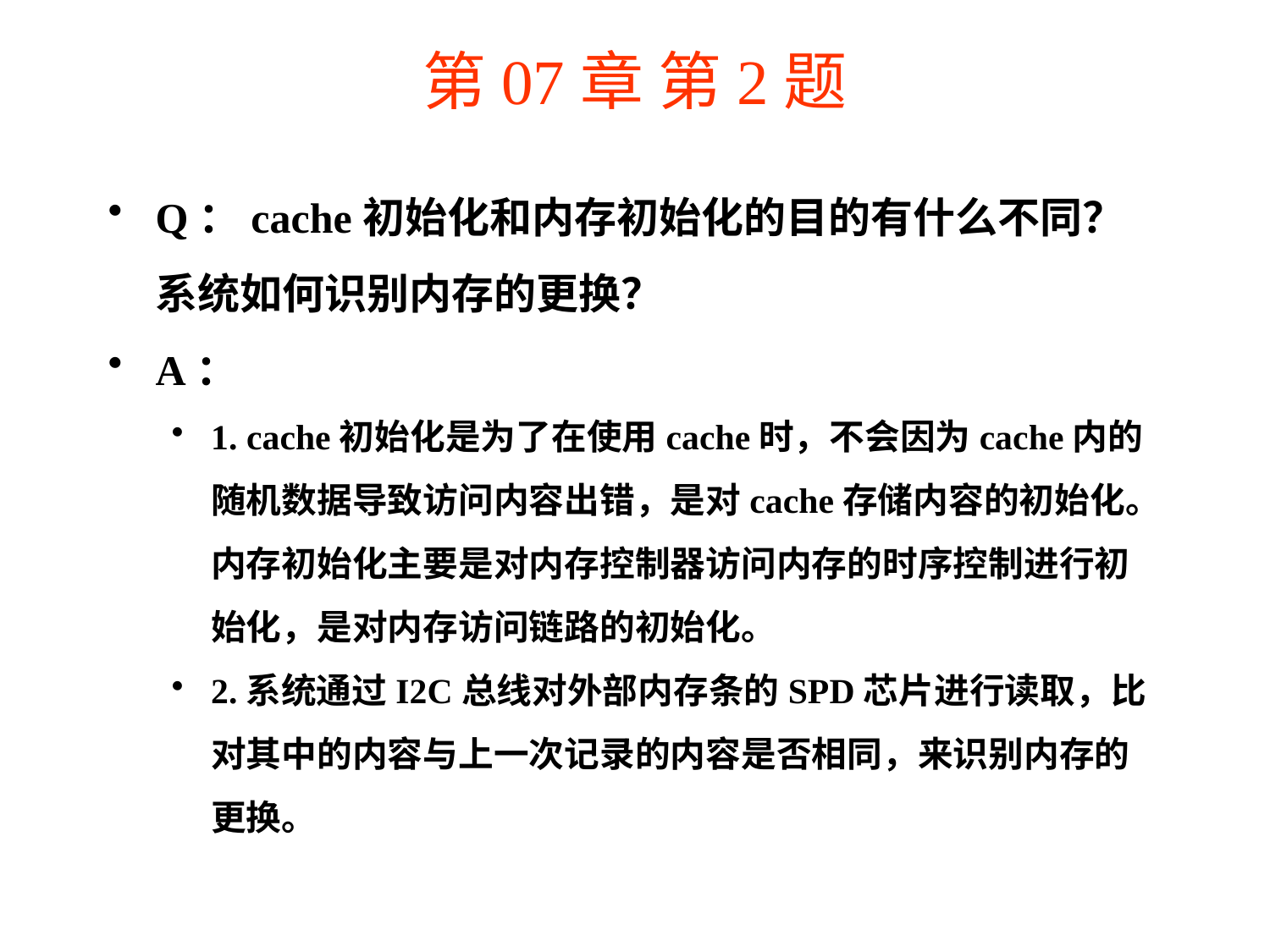

# 第07章 第2题
Q：cache初始化和内存初始化的目的有什么不同？系统如何识别内存的更换？
A：
1. cache初始化是为了在使用cache时，不会因为cache内的随机数据导致访问内容出错，是对cache存储内容的初始化。内存初始化主要是对内存控制器访问内存的时序控制进行初始化，是对内存访问链路的初始化。
2.系统通过I2C总线对外部内存条的SPD芯片进行读取，比对其中的内容与上一次记录的内容是否相同，来识别内存的更换。